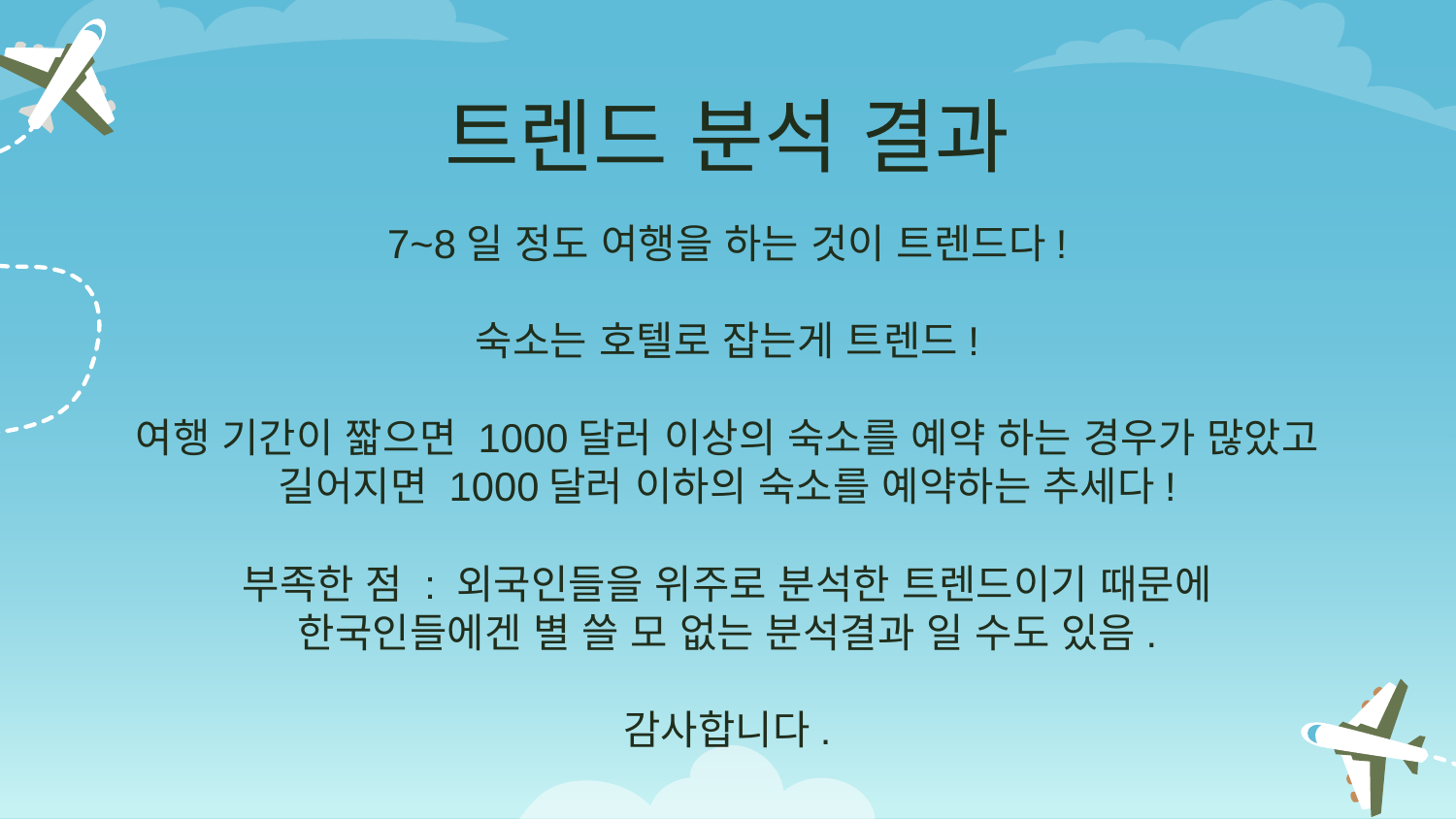

# 트렌드 분석 결과
7~8일 정도 여행을 하는 것이 트렌드다!

숙소는 호텔로 잡는게 트렌드!

여행 기간이 짧으면 1000달러 이상의 숙소를 예약 하는 경우가 많았고
길어지면 1000달러 이하의 숙소를 예약하는 추세다!

부족한 점 : 외국인들을 위주로 분석한 트렌드이기 때문에
한국인들에겐 별 쓸 모 없는 분석결과 일 수도 있음.

감사합니다.